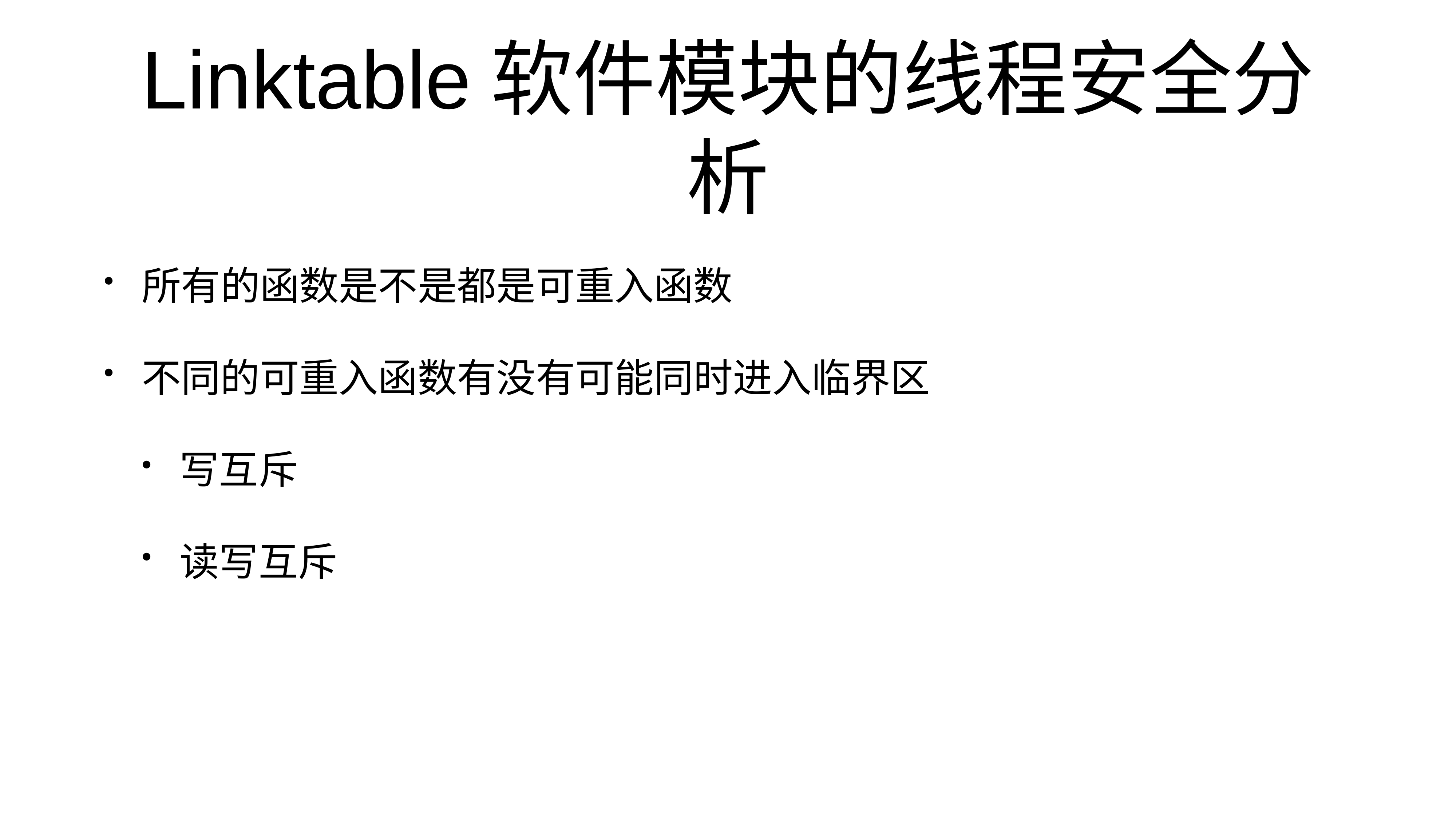

# Linktable软件模块的线程安全分析
所有的函数是不是都是可重入函数
不同的可重入函数有没有可能同时进入临界区
写互斥
读写互斥